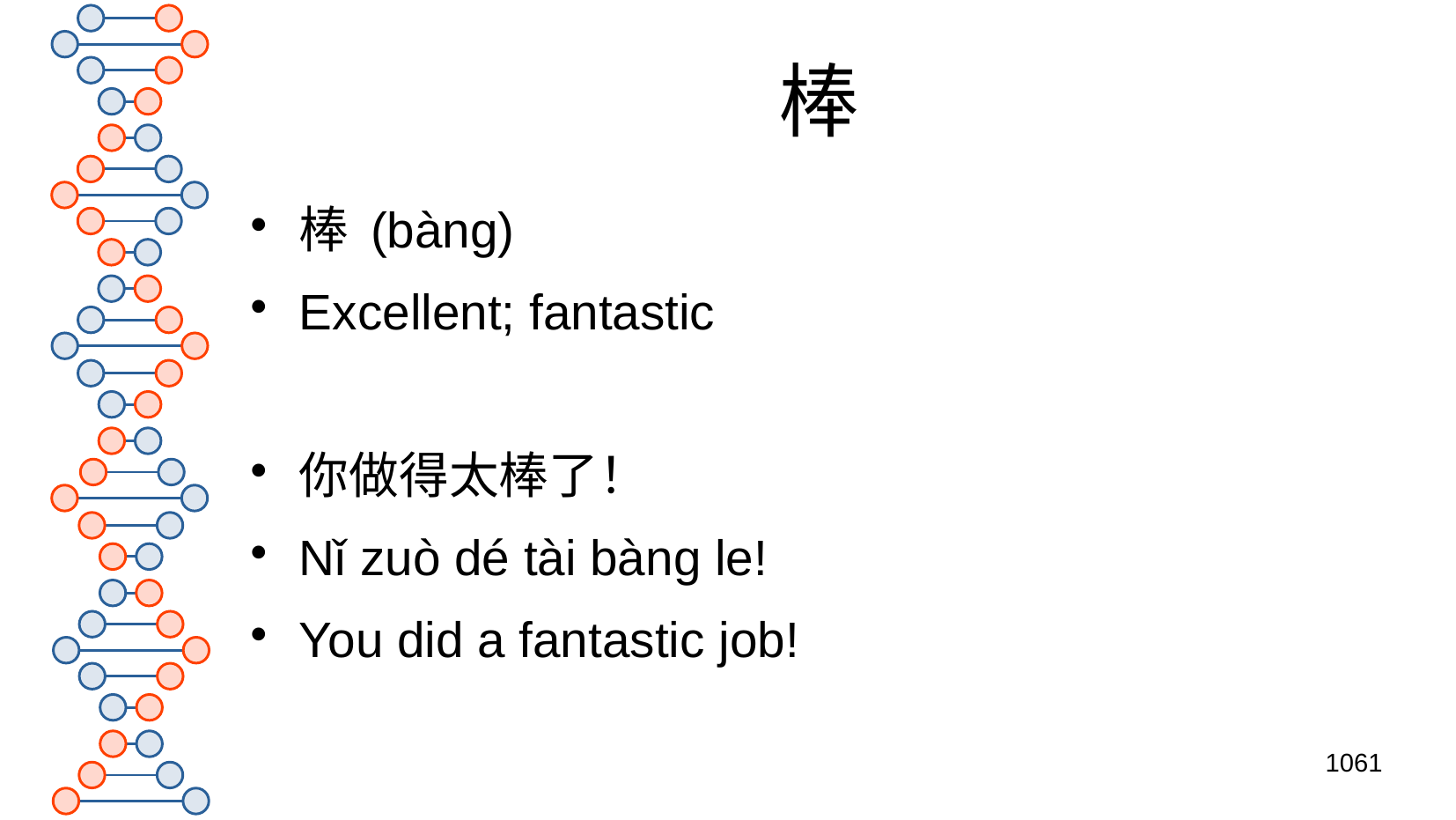

# 棒
棒 (bàng)
Excellent; fantastic

你做得太棒了！
Nǐ zuò dé tài bàng le!
You did a fantastic job!

1061